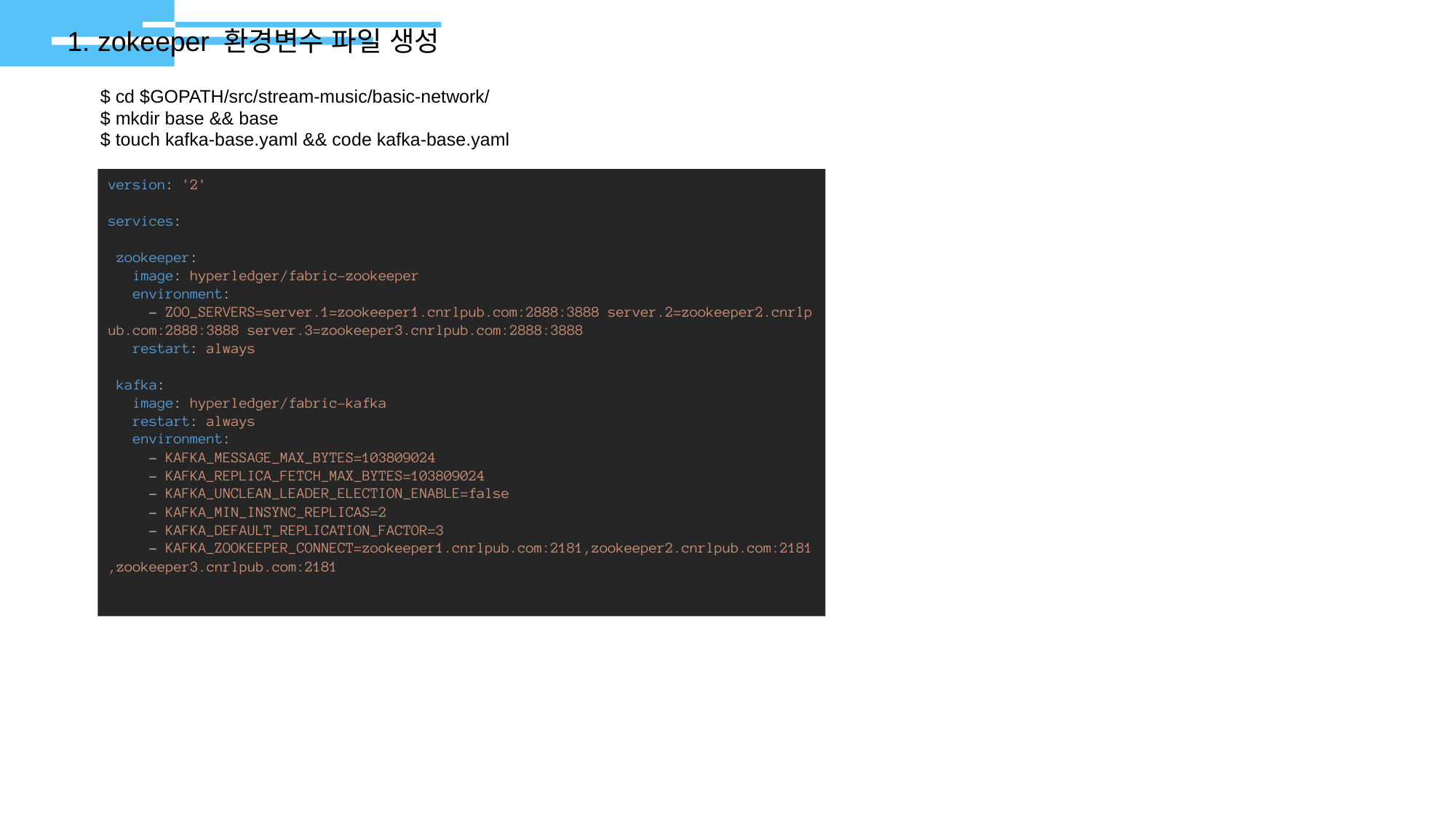

1. zokeeper 환경변수 파일 생성
$ cd $GOPATH/src/stream-music/basic-network/
$ mkdir base && base
$ touch kafka-base.yaml && code kafka-base.yaml
version: '2'
services:
 zookeeper:
   image: hyperledger/fabric-zookeeper
   environment:
     - ZOO_SERVERS=server.1=zookeeper1.cnrlpub.com:2888:3888 server.2=zookeeper2.cnrlpub.com:2888:3888 server.3=zookeeper3.cnrlpub.com:2888:3888
   restart: always
 kafka:
   image: hyperledger/fabric-kafka
   restart: always
   environment:
     - KAFKA_MESSAGE_MAX_BYTES=103809024
     - KAFKA_REPLICA_FETCH_MAX_BYTES=103809024
     - KAFKA_UNCLEAN_LEADER_ELECTION_ENABLE=false
     - KAFKA_MIN_INSYNC_REPLICAS=2
     - KAFKA_DEFAULT_REPLICATION_FACTOR=3
     - KAFKA_ZOOKEEPER_CONNECT=zookeeper1.cnrlpub.com:2181,zookeeper2.cnrlpub.com:2181,zookeeper3.cnrlpub.com:2181